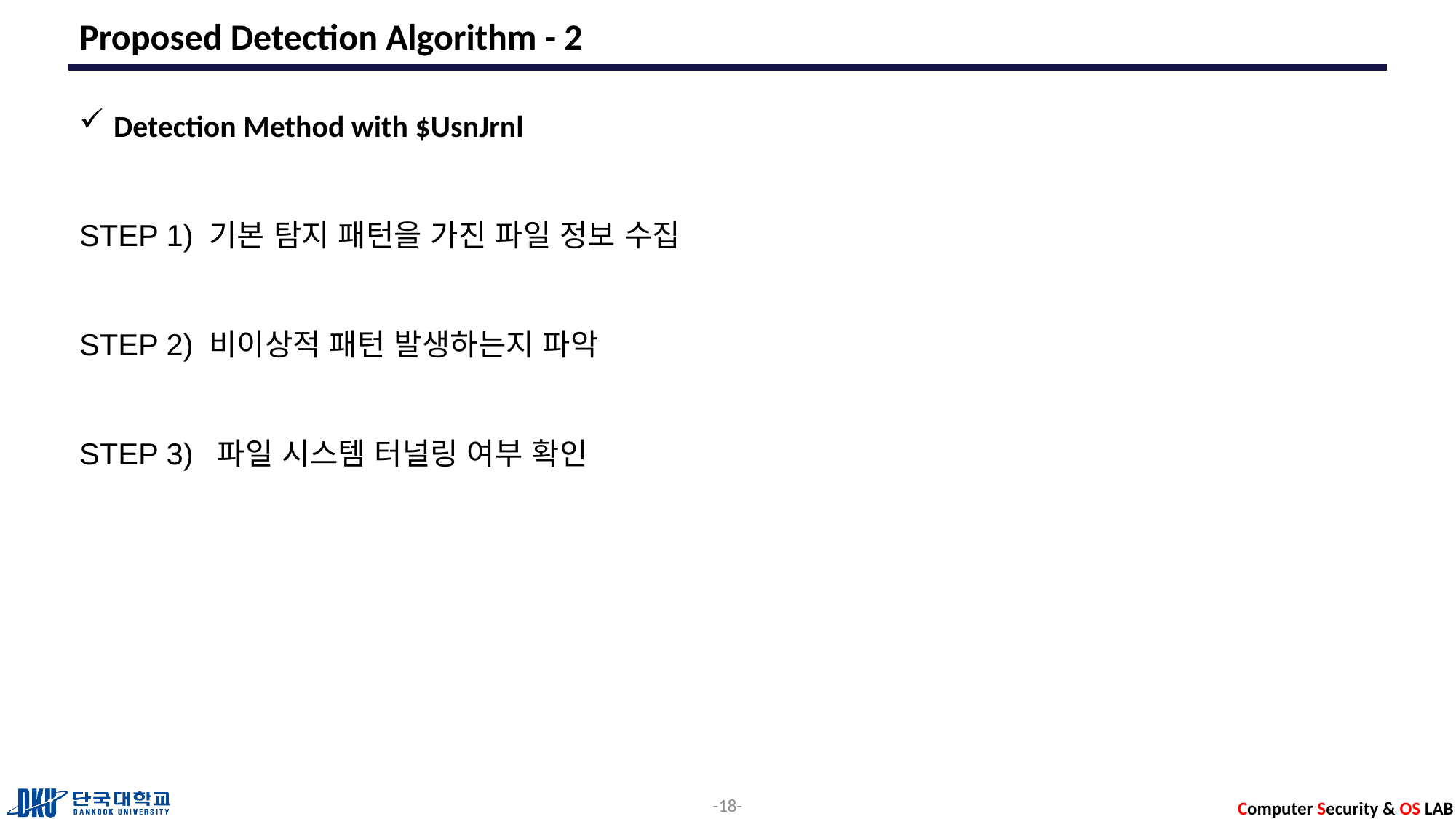

# Proposed Detection Algorithm - 2
Detection Method with $UsnJrnl

STEP 1) 기본 탐지 패턴을 가진 파일 정보 수집

STEP 2) 비이상적 패턴 발생하는지 파악

STEP 3)  파일 시스템 터널링 여부 확인

18